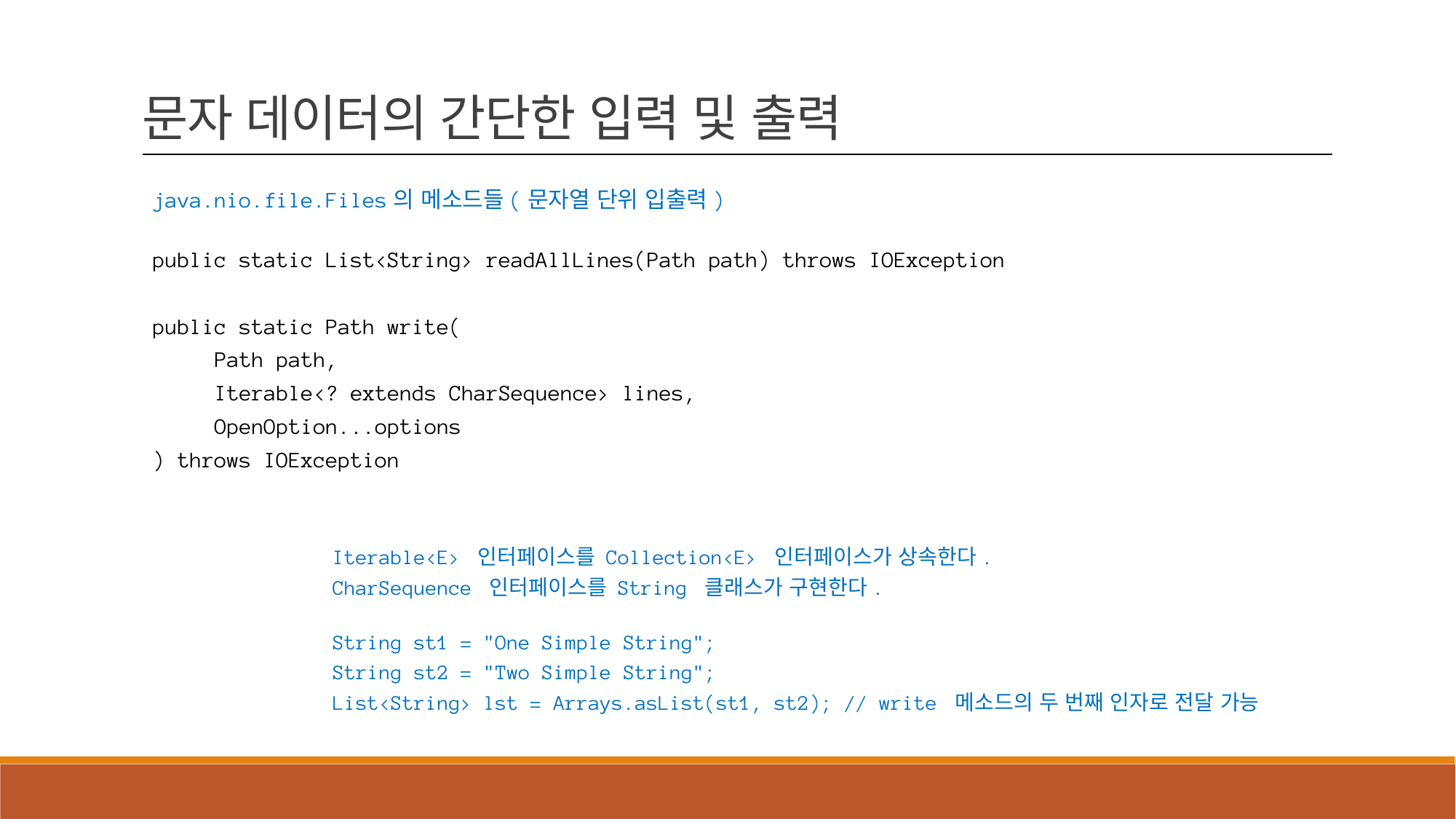

문자 데이터의 간단한 입력 및 출력
java.nio.file.Files의 메소드들(문자열 단위 입출력)
public static List<String> readAllLines(Path path) throws IOException

public static Path write(
     Path path,
     Iterable<? extends CharSequence> lines,
     OpenOption...options
) throws IOException
Iterable<E> 인터페이스를 Collection<E> 인터페이스가 상속한다.
CharSequence 인터페이스를 String 클래스가 구현한다.
String st1 = "One Simple String";
String st2 = "Two Simple String";
List<String> lst = Arrays.asList(st1, st2); // write 메소드의 두 번째 인자로 전달 가능